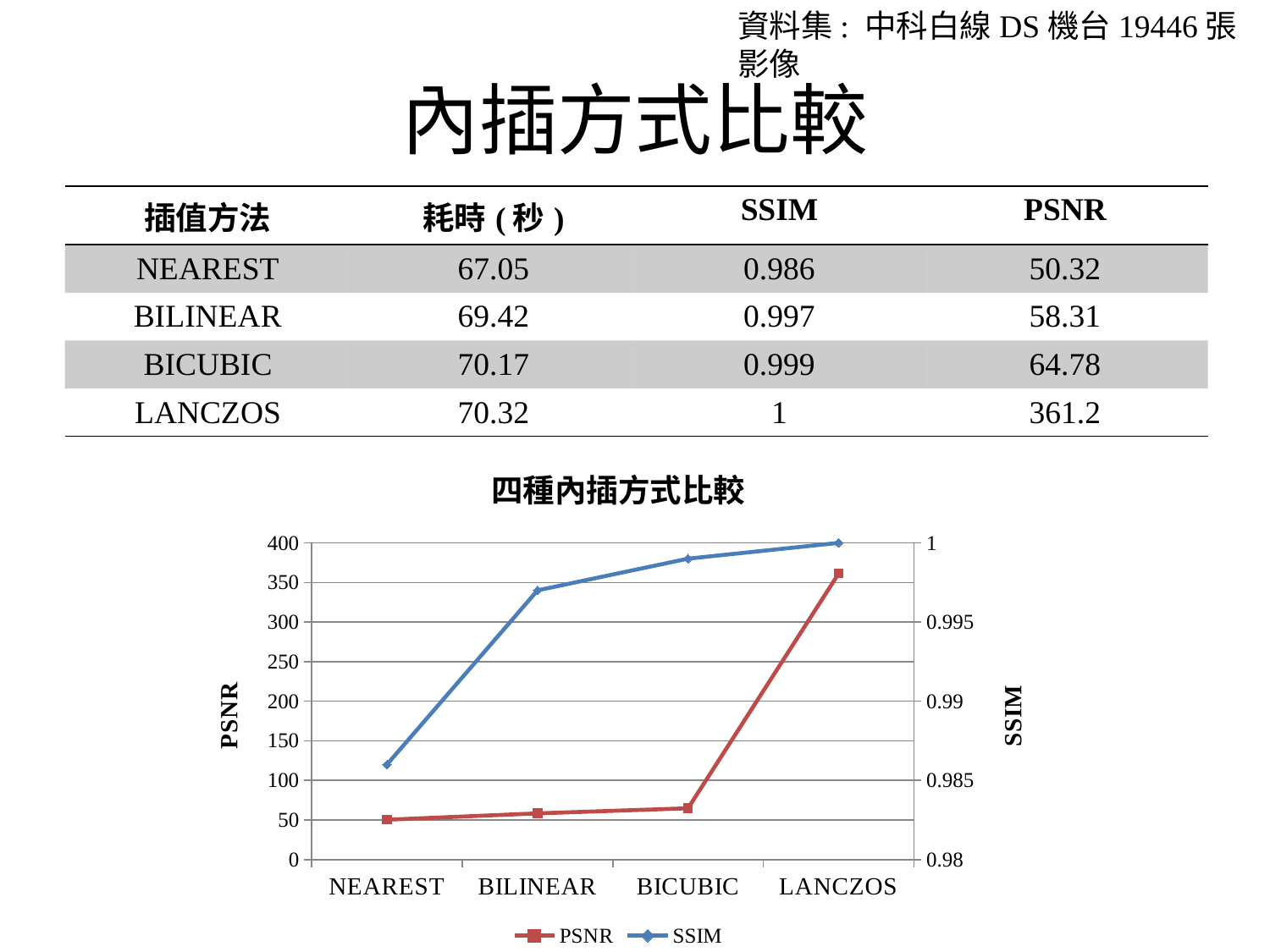

資料集: 中科白線DS機台19446張影像
# 內插方式比較
| 插值方法 | 耗時(秒) | SSIM | PSNR |
| --- | --- | --- | --- |
| NEAREST | 67.05 | 0.986 | 50.32 |
| BILINEAR | 69.42 | 0.997 | 58.31 |
| BICUBIC | 70.17 | 0.999 | 64.78 |
| LANCZOS | 70.32 | 1 | 361.2 |

### Chart: 四種內插方式比較

| Category |  |  |
|---|---|---|
| NEAREST | 50.32 | 0.986 |
| BILINEAR | 58.31 | 0.997 |
| BICUBIC | 64.78 | 0.999 |
| LANCZOS | 361.2 | 1.0 |